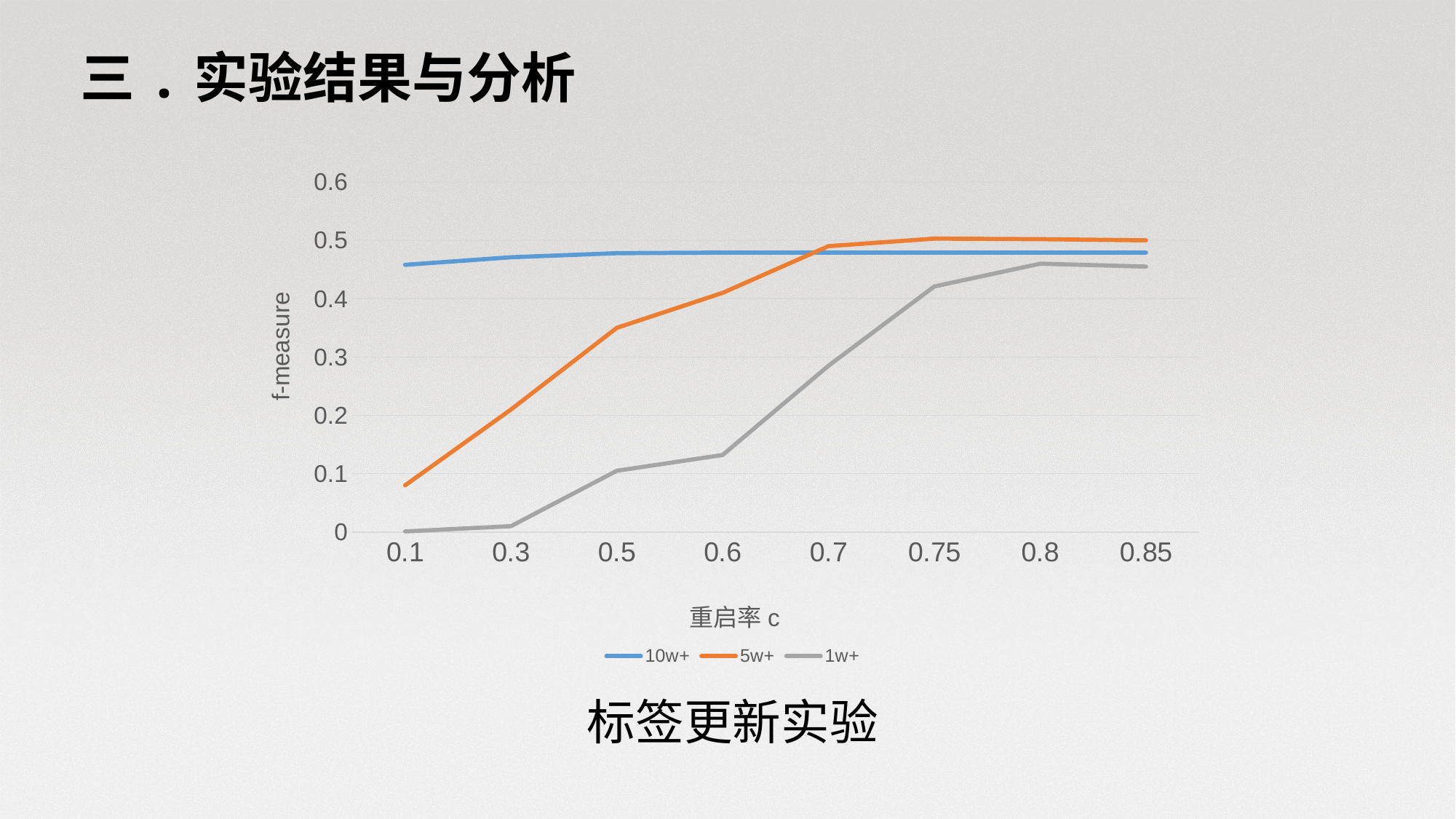

三.实验结果与分析

### Chart

| Category |  |  |  |
|---|---|---|---|
| 0.1 | 0.458 | 0.08 | 0.001 |
| 0.3 | 0.471 | 0.21 | 0.01 |
| 0.5 | 0.478 | 0.35 | 0.105 |
| 0.6 | 0.479 | 0.41 | 0.132 |
| 0.7 | 0.479 | 0.49 | 0.285 |
| 0.75 | 0.479 | 0.503 | 0.421 |
| 0.8 | 0.479 | 0.502 | 0.46 |
| 0.85 | 0.479 | 0.5 | 0.455 |
标签更新实验